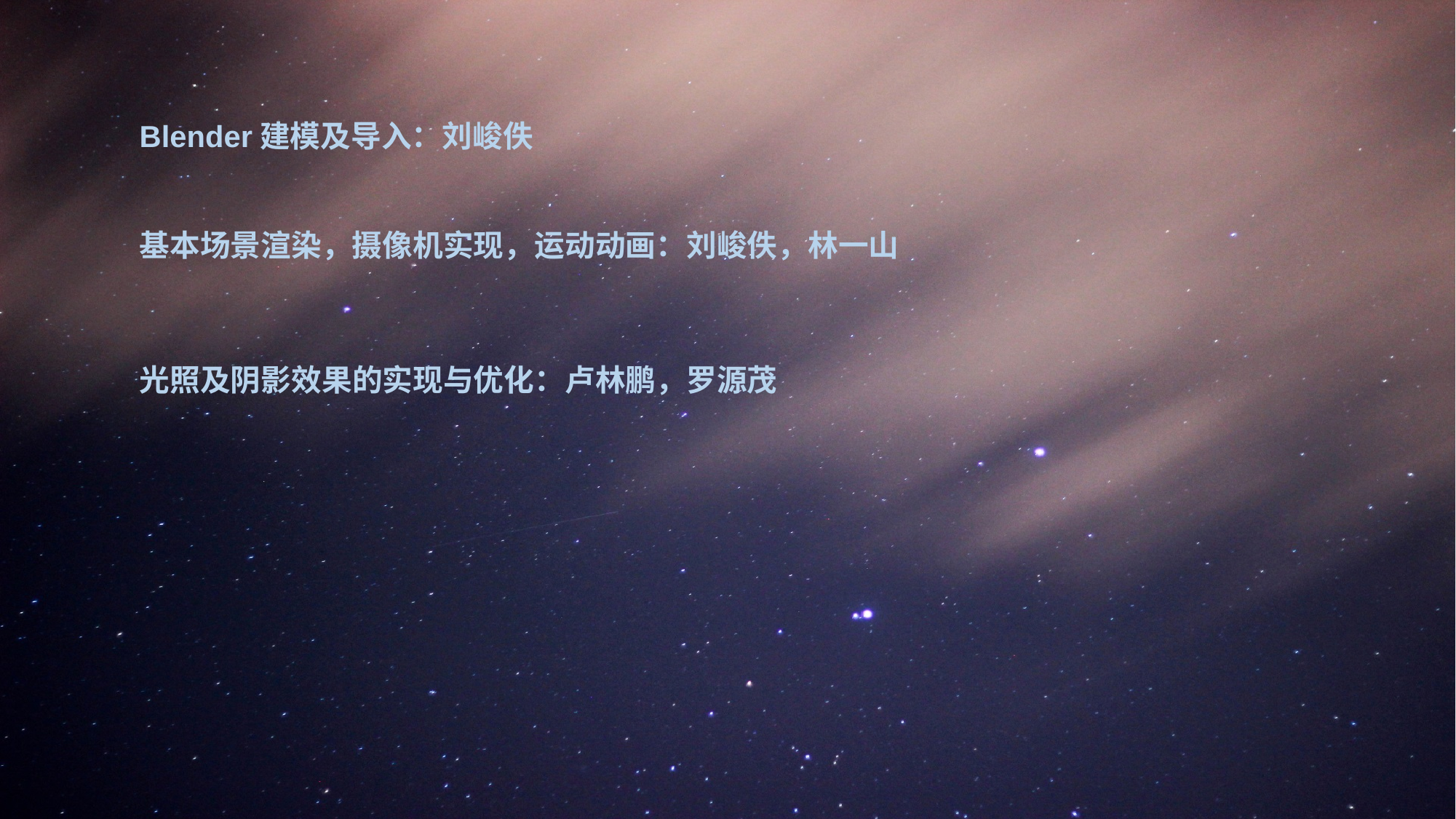

Blender建模及导入：刘峻佚
基本场景渲染，摄像机实现，运动动画：刘峻佚，林一山
光照及阴影效果的实现与优化：卢林鹏，罗源茂